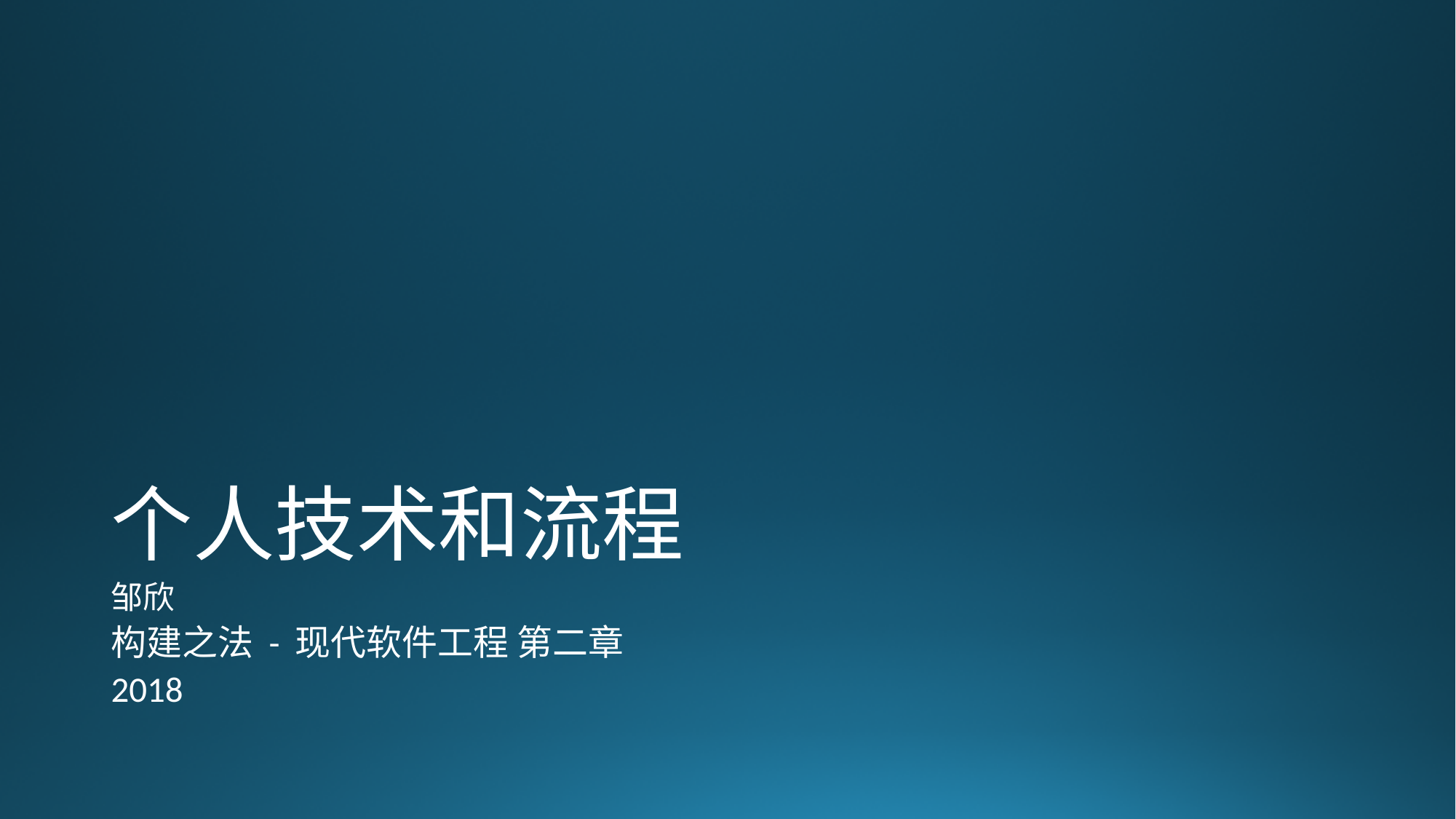

# 个人技术和流程
邹欣
构建之法 - 现代软件工程 第二章
2018